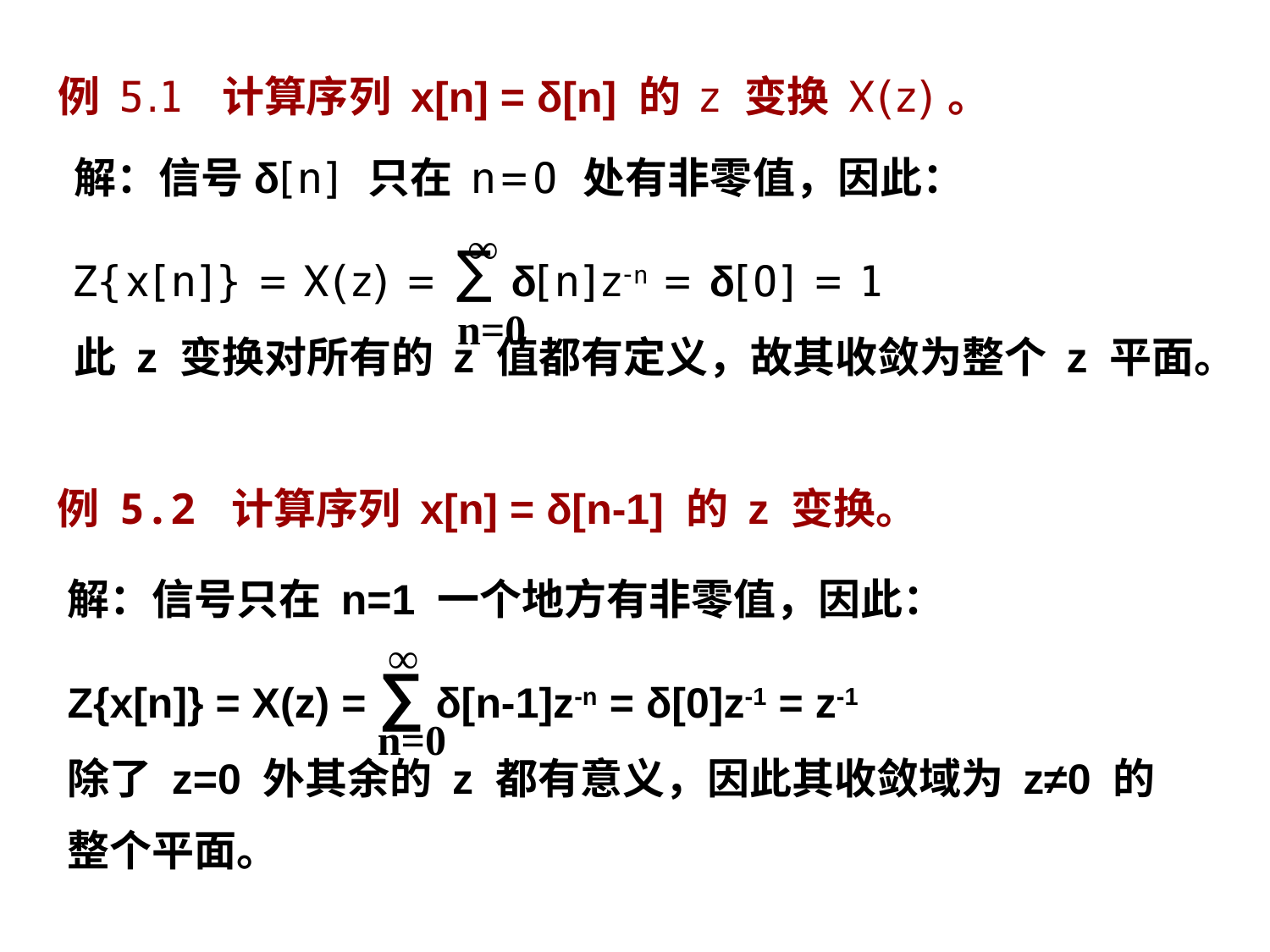

例 5.1  计算序列 x[n] = δ[n] 的 z 变换 X(z)。

解：信号δ[n] 只在 n=0 处有非零值，因此：
Z{x[n]} = X(z) = ∑ δ[n]z-n = δ[0] = 1
此 z 变换对所有的 z 值都有定义，故其收敛为整个 z 平面。
 ∞
n=0
例 5.2 计算序列 x[n] = δ[n-1] 的 z 变换。
解：信号只在 n=1 一个地方有非零值，因此：
Z{x[n]} = X(z) = ∑ δ[n-1]z-n = δ[0]z-1 = z-1
除了 z=0 外其余的 z 都有意义，因此其收敛域为 z≠0 的
整个平面。
 ∞
n=0